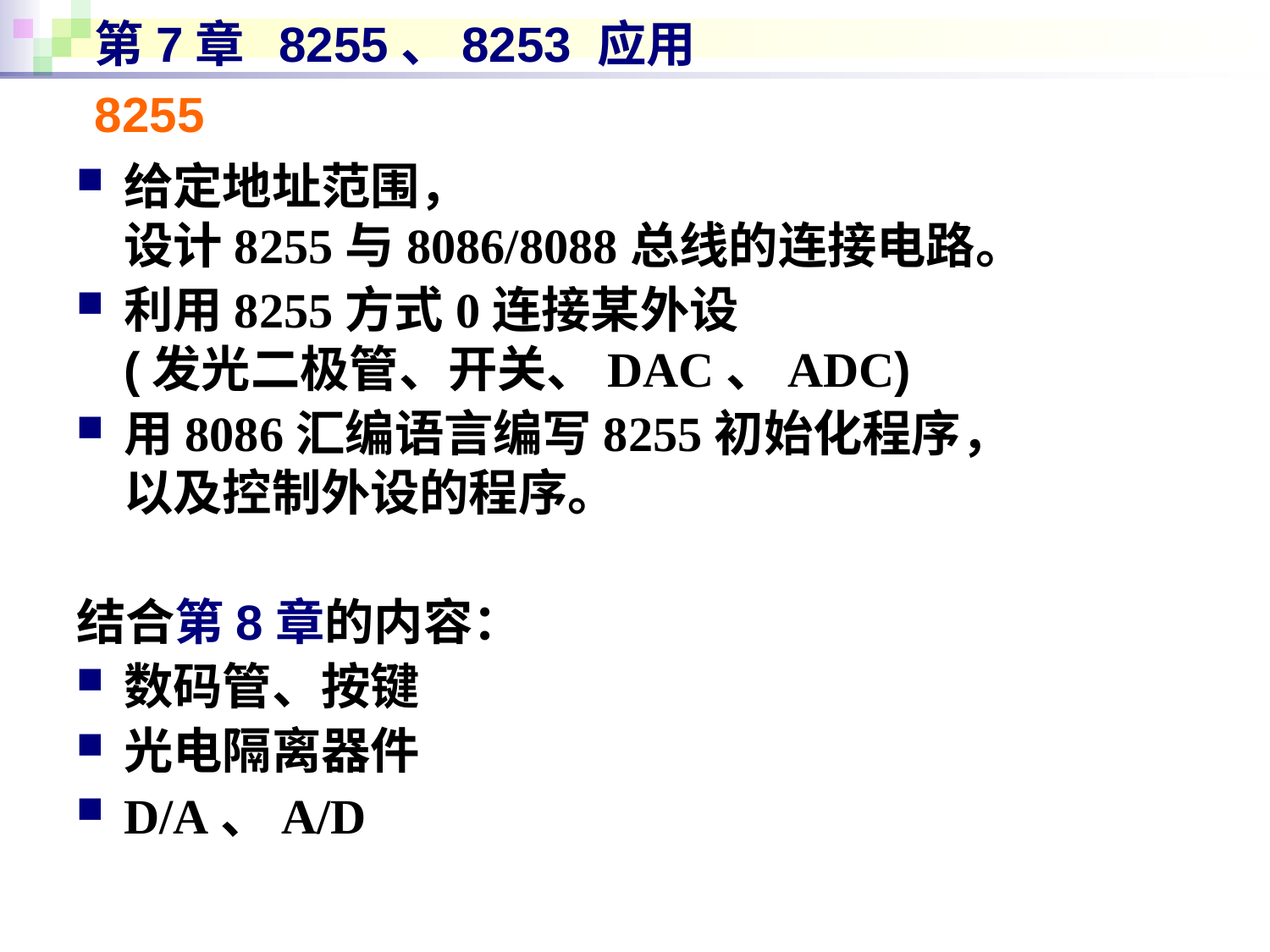

# 第7章  8255、8253 应用
8255
给定地址范围，
设计8255与8086/8088总线的连接电路。
利用8255方式0连接某外设
(发光二极管、开关、DAC、ADC)
用8086汇编语言编写8255初始化程序，
以及控制外设的程序。

结合第8章的内容：
数码管、按键
光电隔离器件
D/A、A/D
53